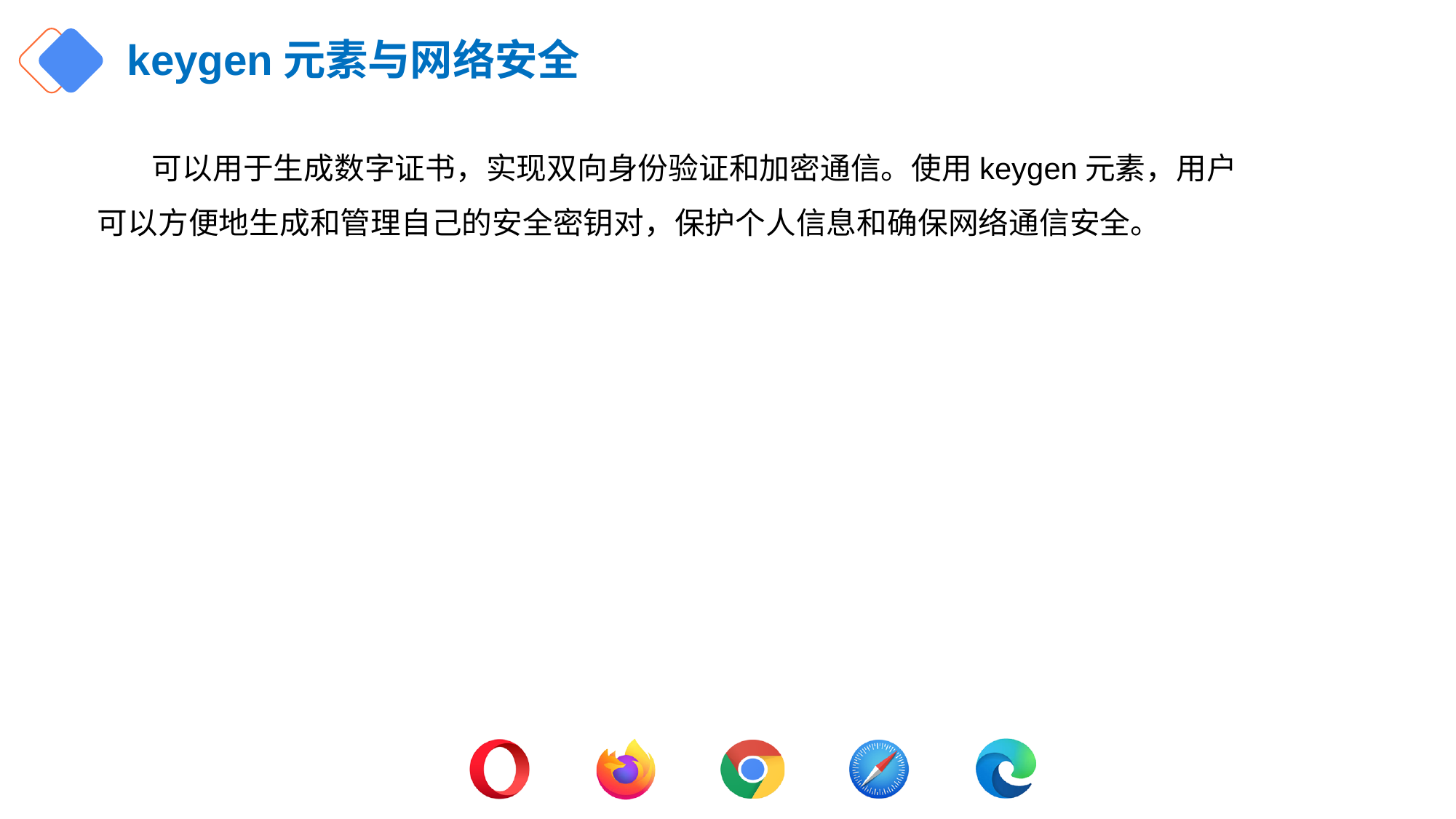

# keygen元素与网络安全
可以用于生成数字证书，实现双向身份验证和加密通信。使用keygen元素，用户可以方便地生成和管理自己的安全密钥对，保护个人信息和确保网络通信安全。